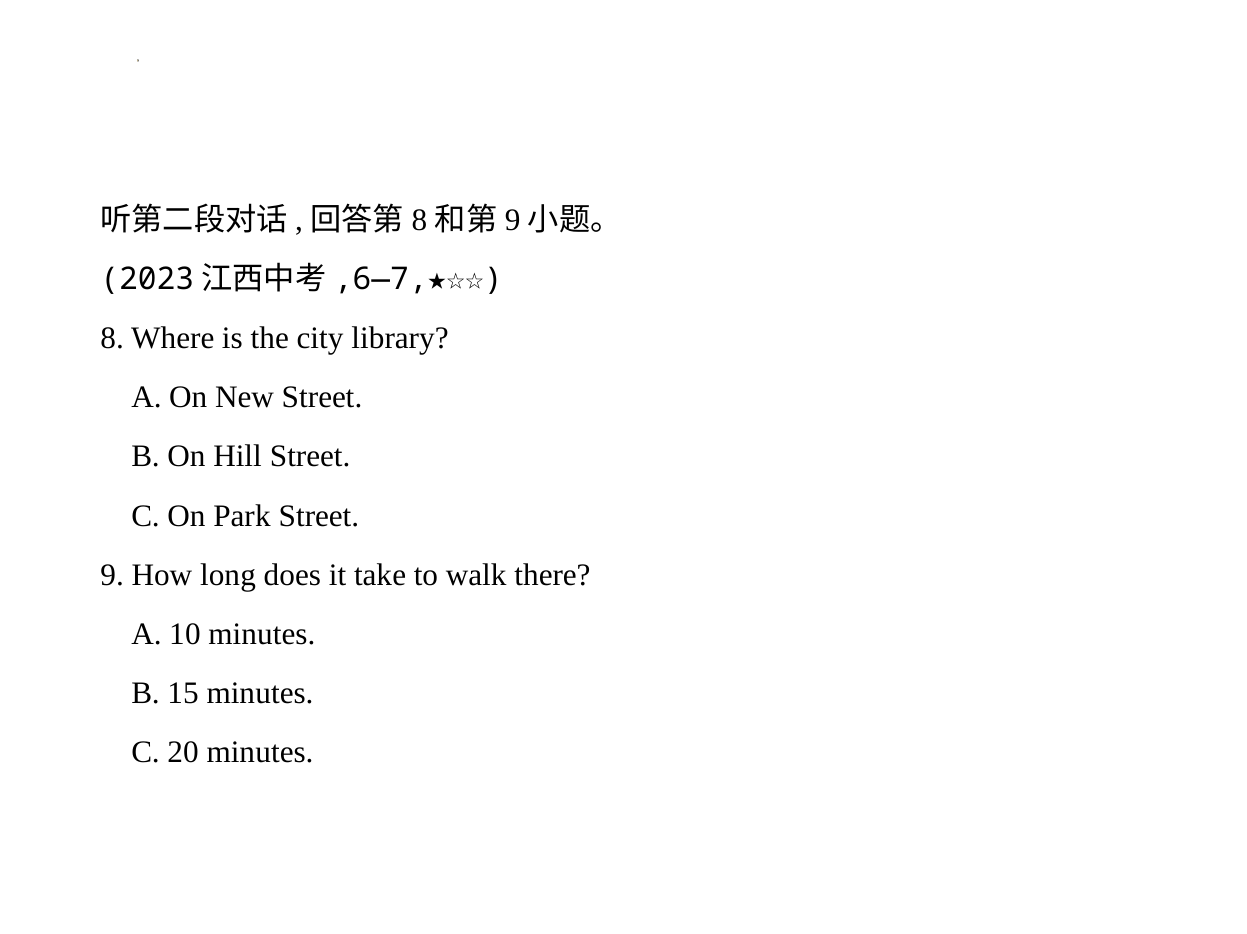

听第二段对话,回答第8和第9小题。
(2023江西中考,6—7,★☆☆)
8. Where is the city library?
    A. On New Street.
    B. On Hill Street.
    C. On Park Street.
9. How long does it take to walk there?
    A. 10 minutes.
    B. 15 minutes.
    C. 20 minutes.